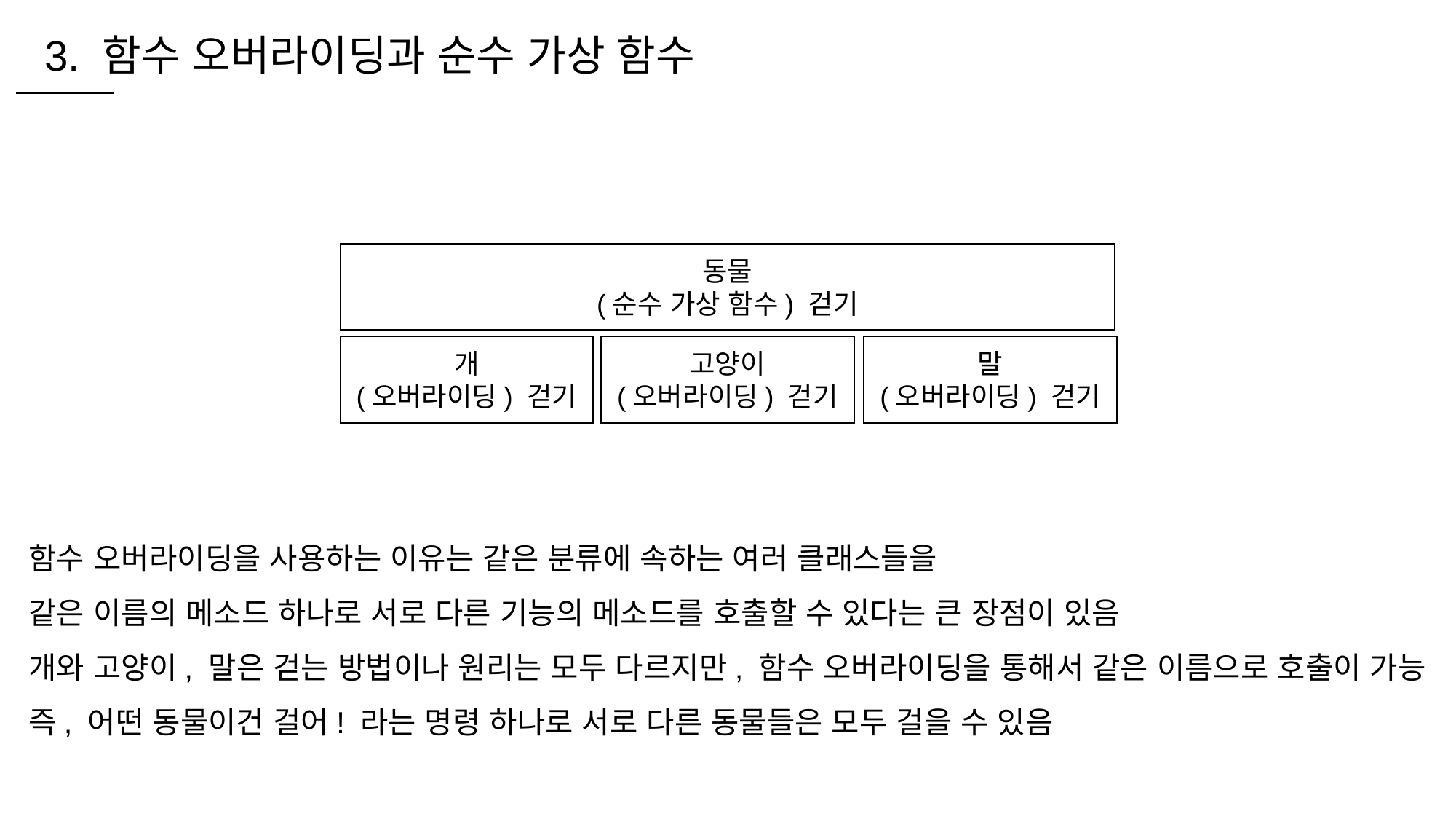

3. 함수 오버라이딩과 순수 가상 함수
동물
(순수 가상 함수) 걷기
말
(오버라이딩) 걷기
개
(오버라이딩) 걷기
고양이
(오버라이딩) 걷기
함수 오버라이딩을 사용하는 이유는 같은 분류에 속하는 여러 클래스들을
같은 이름의 메소드 하나로 서로 다른 기능의 메소드를 호출할 수 있다는 큰 장점이 있음
개와 고양이, 말은 걷는 방법이나 원리는 모두 다르지만, 함수 오버라이딩을 통해서 같은 이름으로 호출이 가능
즉, 어떤 동물이건 걸어! 라는 명령 하나로 서로 다른 동물들은 모두 걸을 수 있음